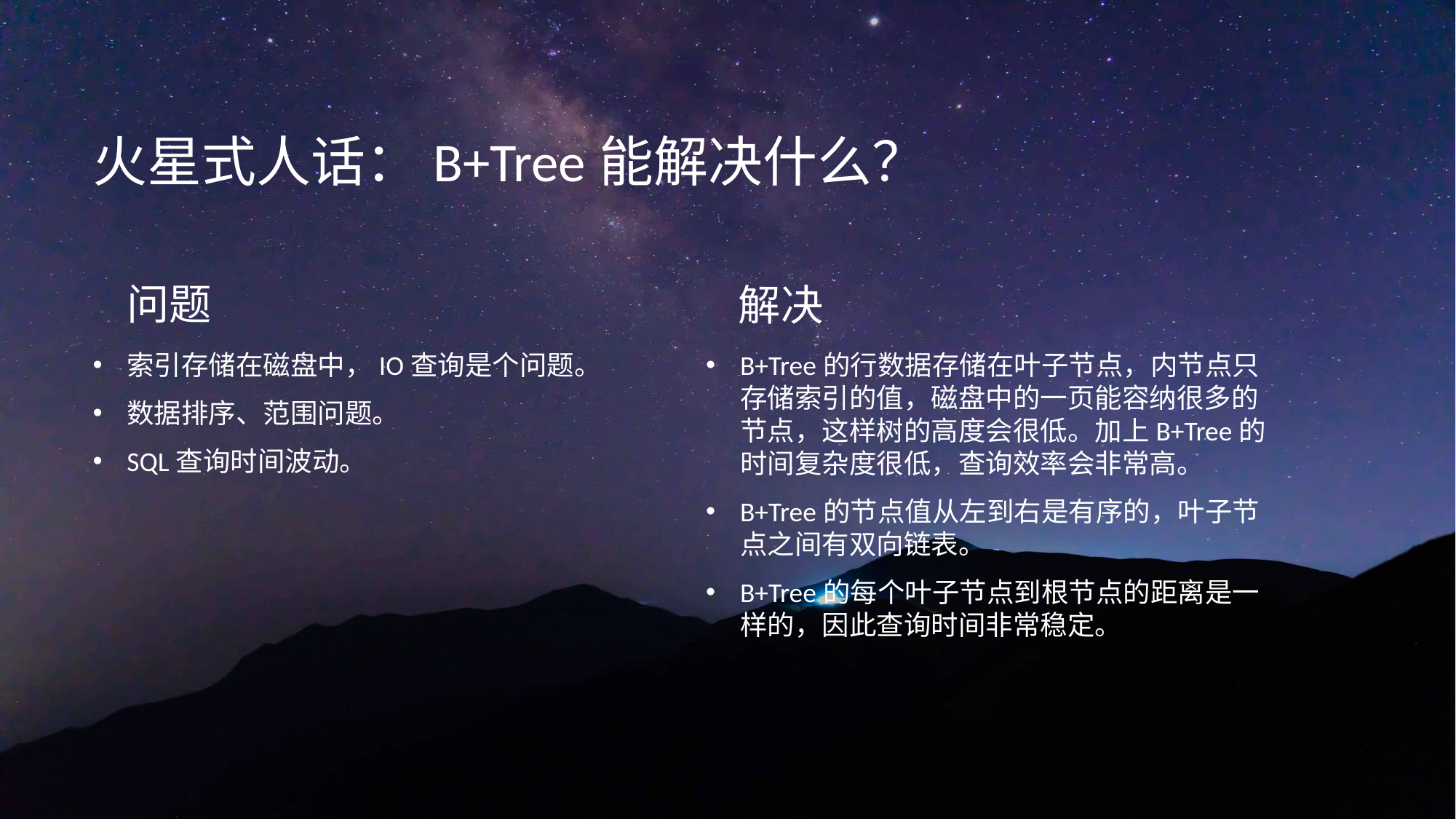

# 火星式人话：B+Tree能解决什么？
问题
解决
索引存储在磁盘中，IO查询是个问题。
数据排序、范围问题。
SQL查询时间波动。
B+Tree的行数据存储在叶子节点，内节点只存储索引的值，磁盘中的一页能容纳很多的节点，这样树的高度会很低。加上B+Tree的时间复杂度很低，查询效率会非常高。
B+Tree的节点值从左到右是有序的，叶子节点之间有双向链表。
B+Tree的每个叶子节点到根节点的距离是一样的，因此查询时间非常稳定。